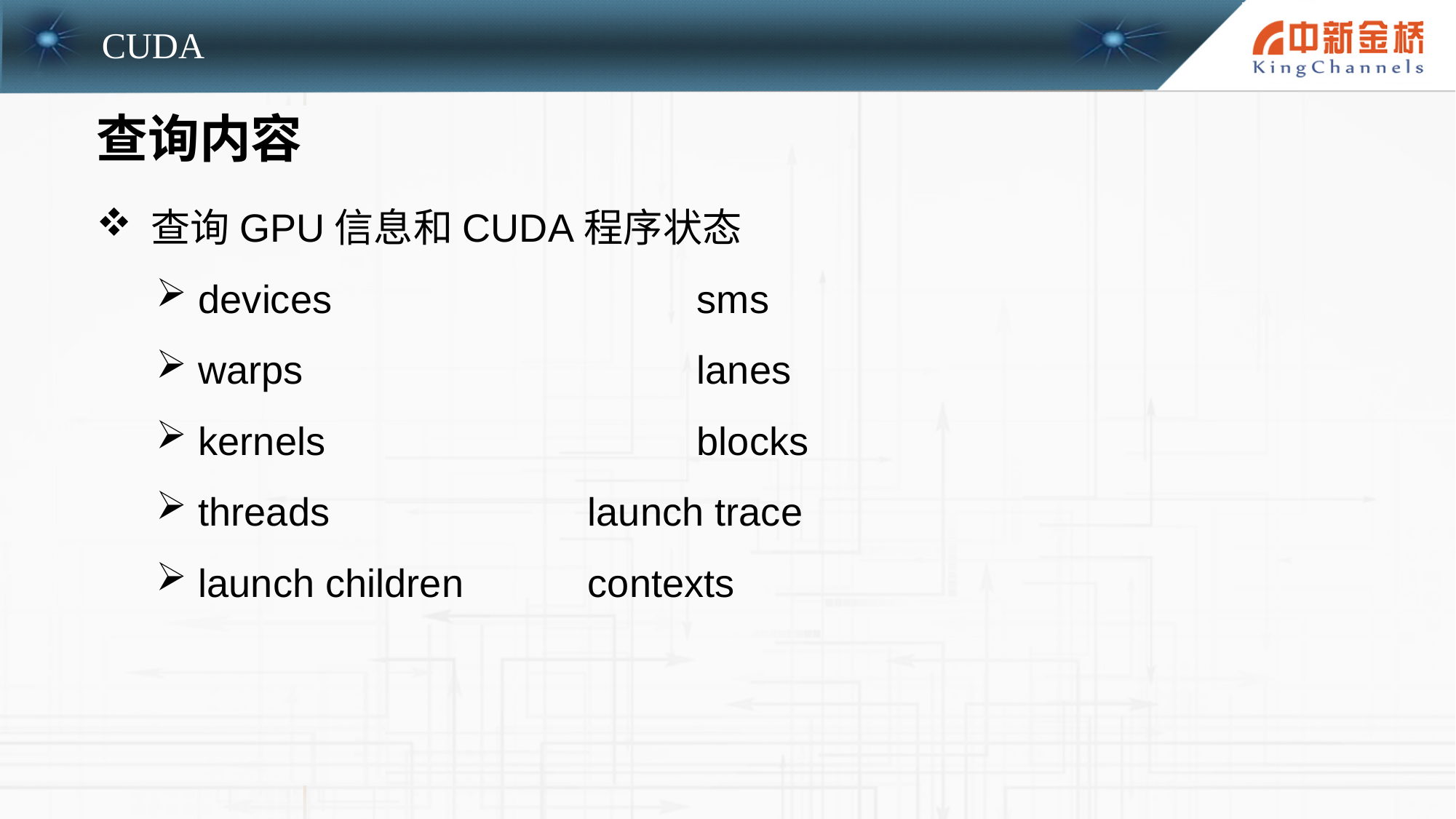

查询内容
查询GPU信息和CUDA程序状态
 devices     			sms
 warps       			lanes
 kernels     			blocks
 threads			launch trace
 launch children      	contexts